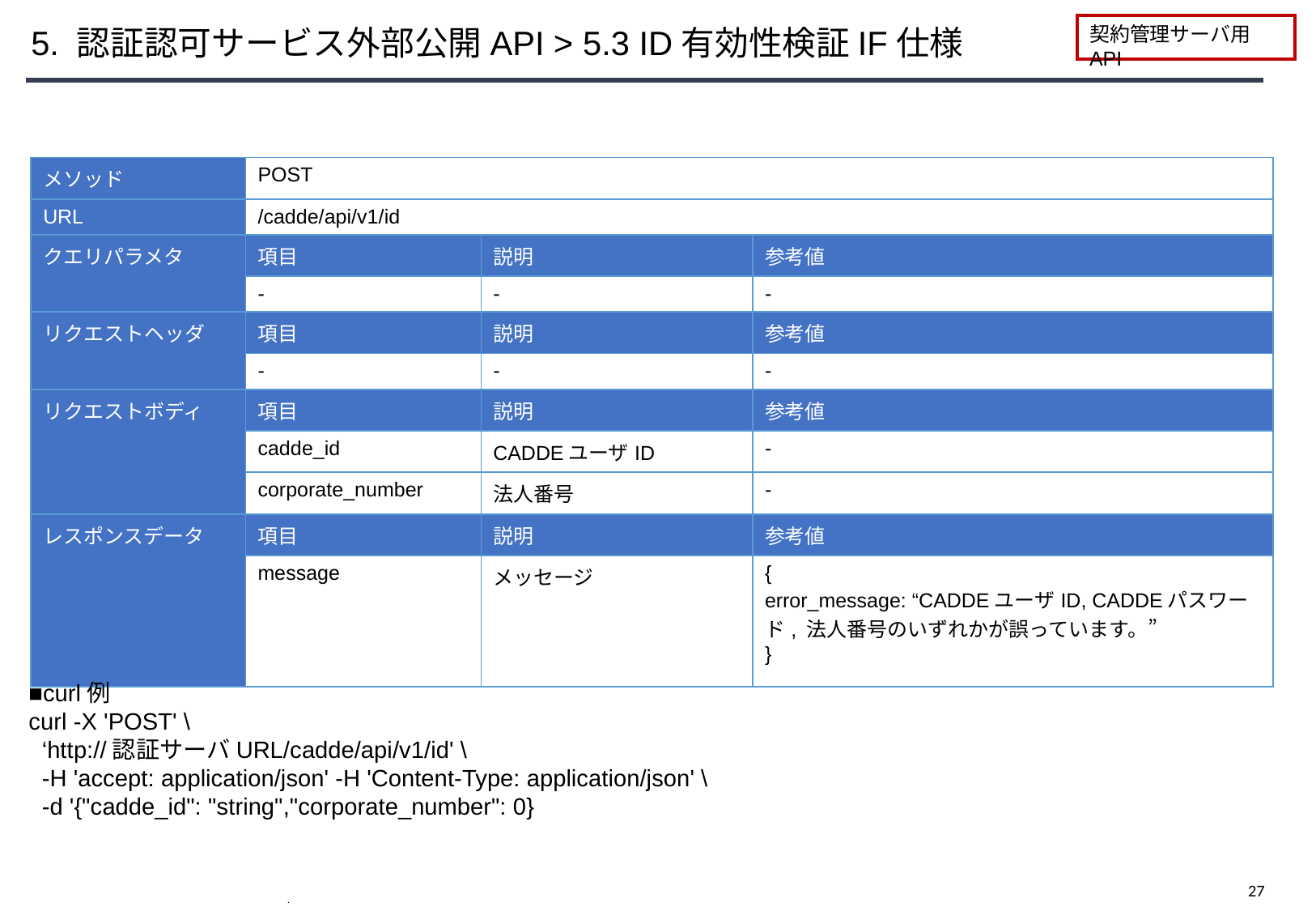

# 5. 認証認可サービス外部公開API > 5.3 ID有効性検証IF仕様
契約管理サーバ用API
| メソッド | POST |  |  |
| --- | --- | --- | --- |
| URL | /cadde/api/v1/id |  |  |
| クエリパラメタ | 項目 | 説明 | 参考値 |
|  | - | - | - |
| リクエストヘッダ | 項目 | 説明 | 参考値 |
|  | - | - | - |
| リクエストボディ | 項目 | 説明 | 参考値 |
|  | cadde\_id | CADDEユーザID | - |
|  | corporate\_number | 法人番号 | - |
| レスポンスデータ | 項目 | 説明 | 参考値 |
|  | message | メッセージ | { error\_message: “CADDEユーザID, CADDEパスワード, 法人番号のいずれかが誤っています。” } |
■curl例
curl -X 'POST' \
  ‘http://認証サーバURL/cadde/api/v1/id' \
  -H 'accept: application/json' -H 'Content-Type: application/json' \
  -d '{"cadde_id": "string","corporate_number": 0}